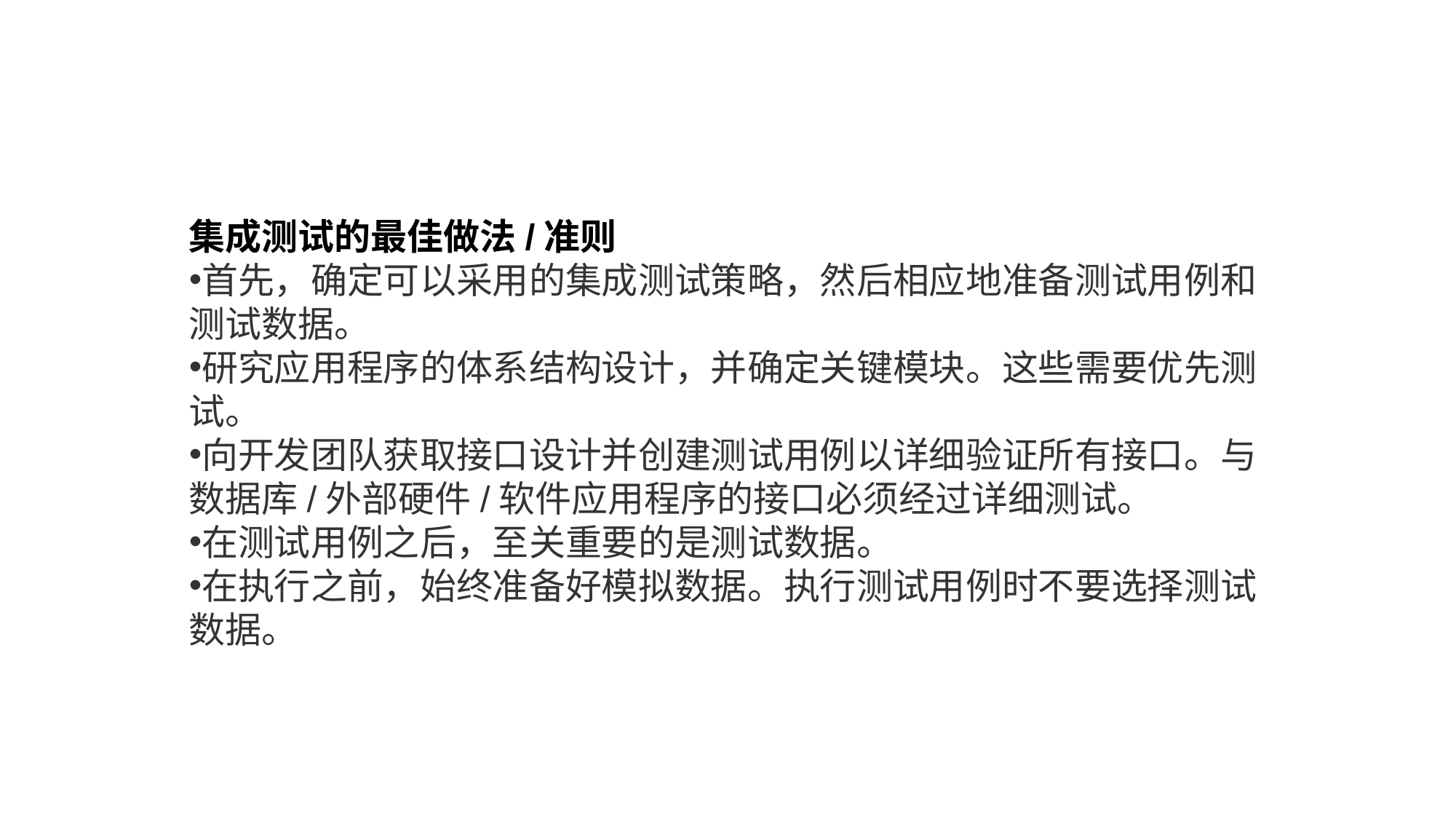

集成测试的最佳做法/准则
首先，确定可以采用的集成测试策略，然后相应地准备测试用例和测试数据。
研究应用程序的体系结构设计，并确定关键模块。这些需要优先测试。
向开发团队获取接口设计并创建测试用例以详细验证所有接口。与数据库/外部硬件/软件应用程序的接口必须经过详细测试。
在测试用例之后，至关重要的是测试数据。
在执行之前，始终准备好模拟数据。执行测试用例时不要选择测试数据。